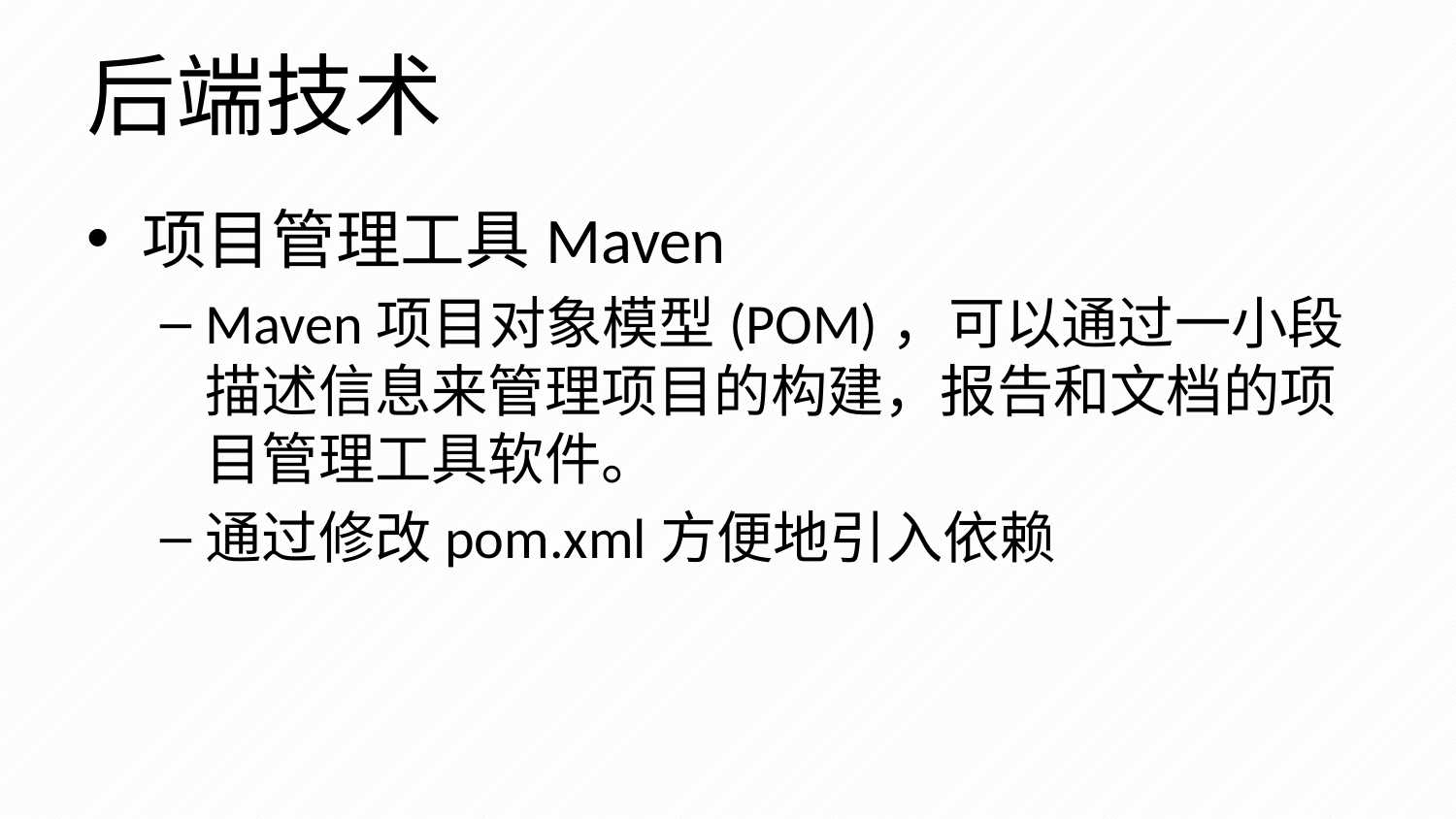

# 后端技术
项目管理工具Maven
Maven项目对象模型(POM)，可以通过一小段描述信息来管理项目的构建，报告和文档的项目管理工具软件。
通过修改pom.xml方便地引入依赖